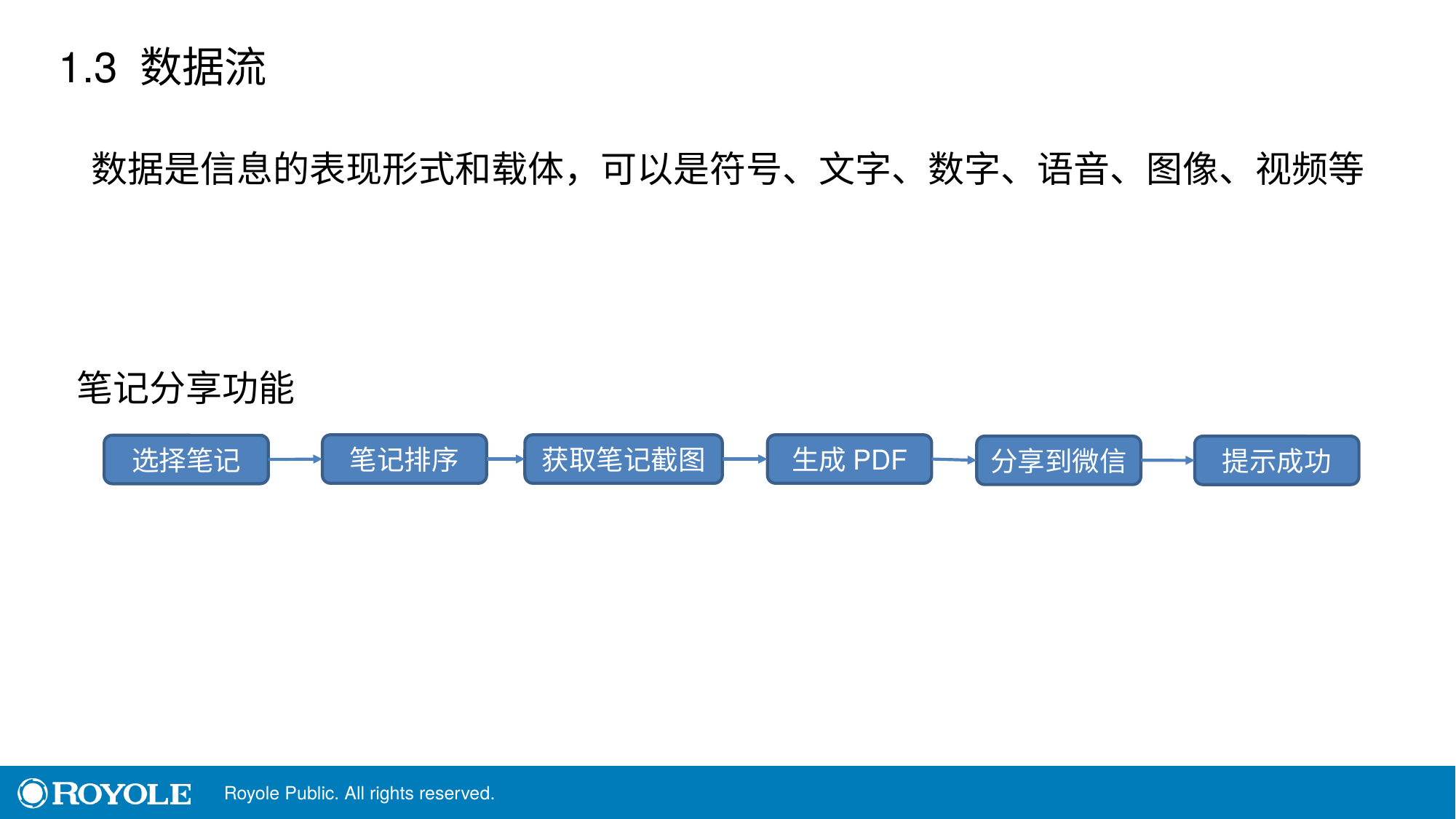

1.3 数据流
数据是信息的表现形式和载体，可以是符号、文字、数字、语音、图像、视频等
笔记分享功能
笔记排序
获取笔记截图
生成PDF
选择笔记
分享到微信
提示成功